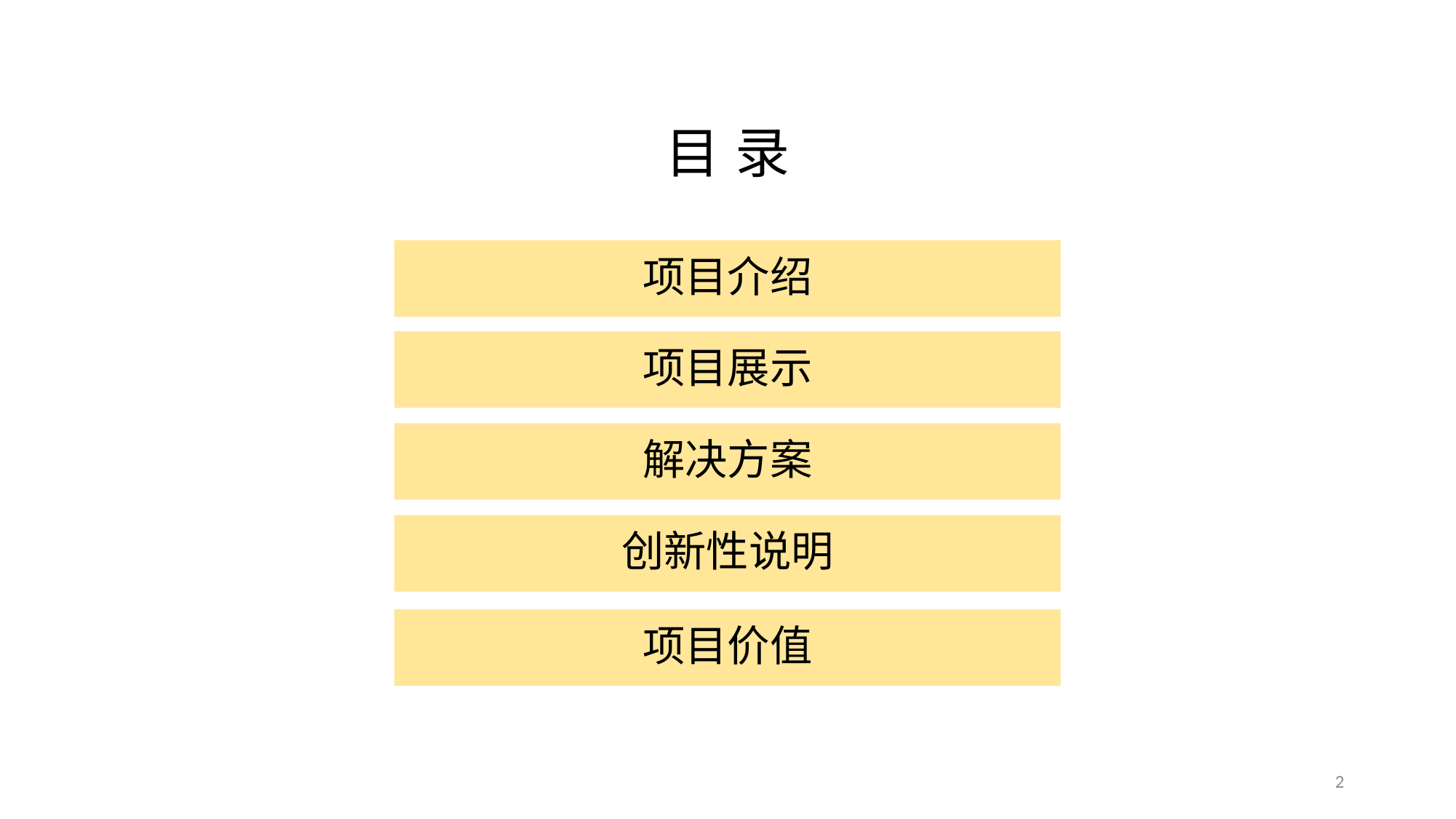

目录
项目介绍
项目展示
解决方案
创新性说明
项目价值
2